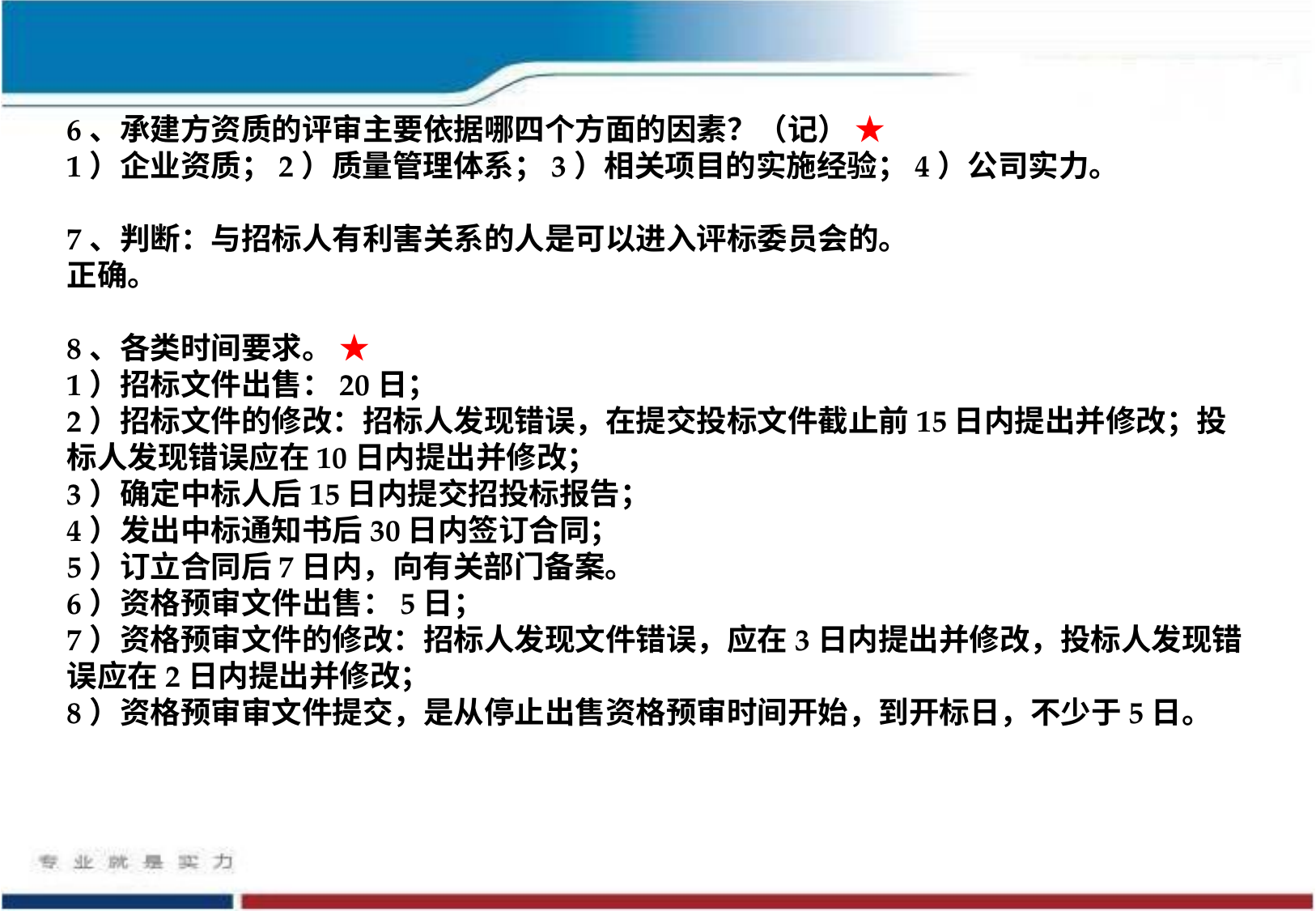

6、承建方资质的评审主要依据哪四个方面的因素？（记） ★
1）企业资质；2）质量管理体系；3）相关项目的实施经验；4）公司实力。

7、判断：与招标人有利害关系的人是可以进入评标委员会的。
正确。

8、各类时间要求。 ★
1）招标文件出售：20日；
2）招标文件的修改：招标人发现错误，在提交投标文件截止前15日内提出并修改；投标人发现错误应在10日内提出并修改；
3）确定中标人后15日内提交招投标报告；
4）发出中标通知书后30日内签订合同；
5）订立合同后7日内，向有关部门备案。
6）资格预审文件出售：5日；
7）资格预审文件的修改：招标人发现文件错误，应在3日内提出并修改，投标人发现错误应在2日内提出并修改；
8）资格预审审文件提交，是从停止出售资格预审时间开始，到开标日，不少于5日。